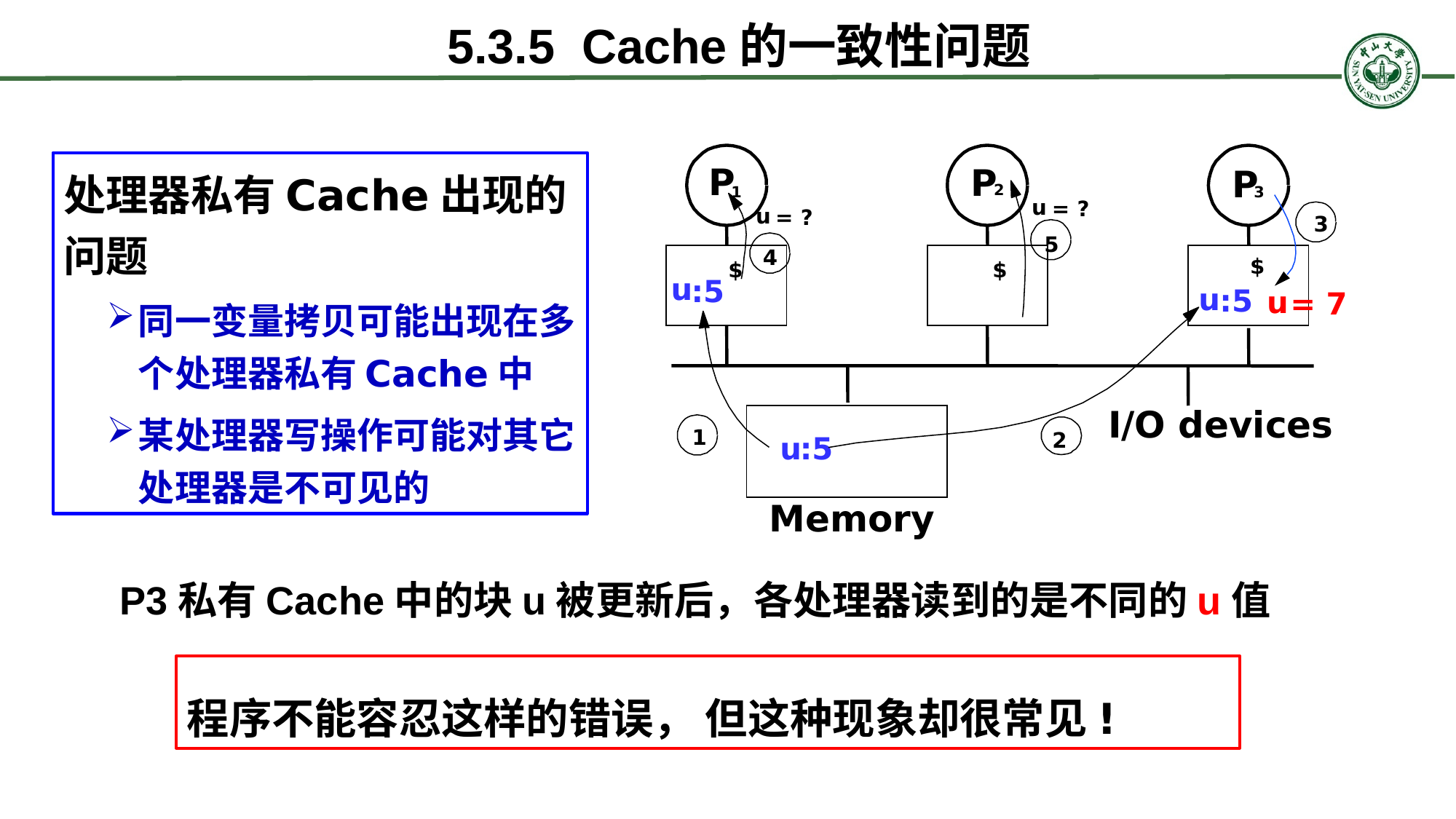

# 5.3.5  Cache的一致性问题

处理器私有Cache出现的问题
同一变量拷贝可能出现在多个处理器私有Cache中
某处理器写操作可能对其它处理器是不可见的
P
P
P

u
 = ?

5
2
1
3

u
 = ?

4

3

u
 = 7

$
$
$
u
 :5

1
u
 :5

2

I/O devices

u
 :5
Memory
P3私有Cache中的块u被更新后，各处理器读到的是不同的u值
程序不能容忍这样的错误， 但这种现象却很常见!